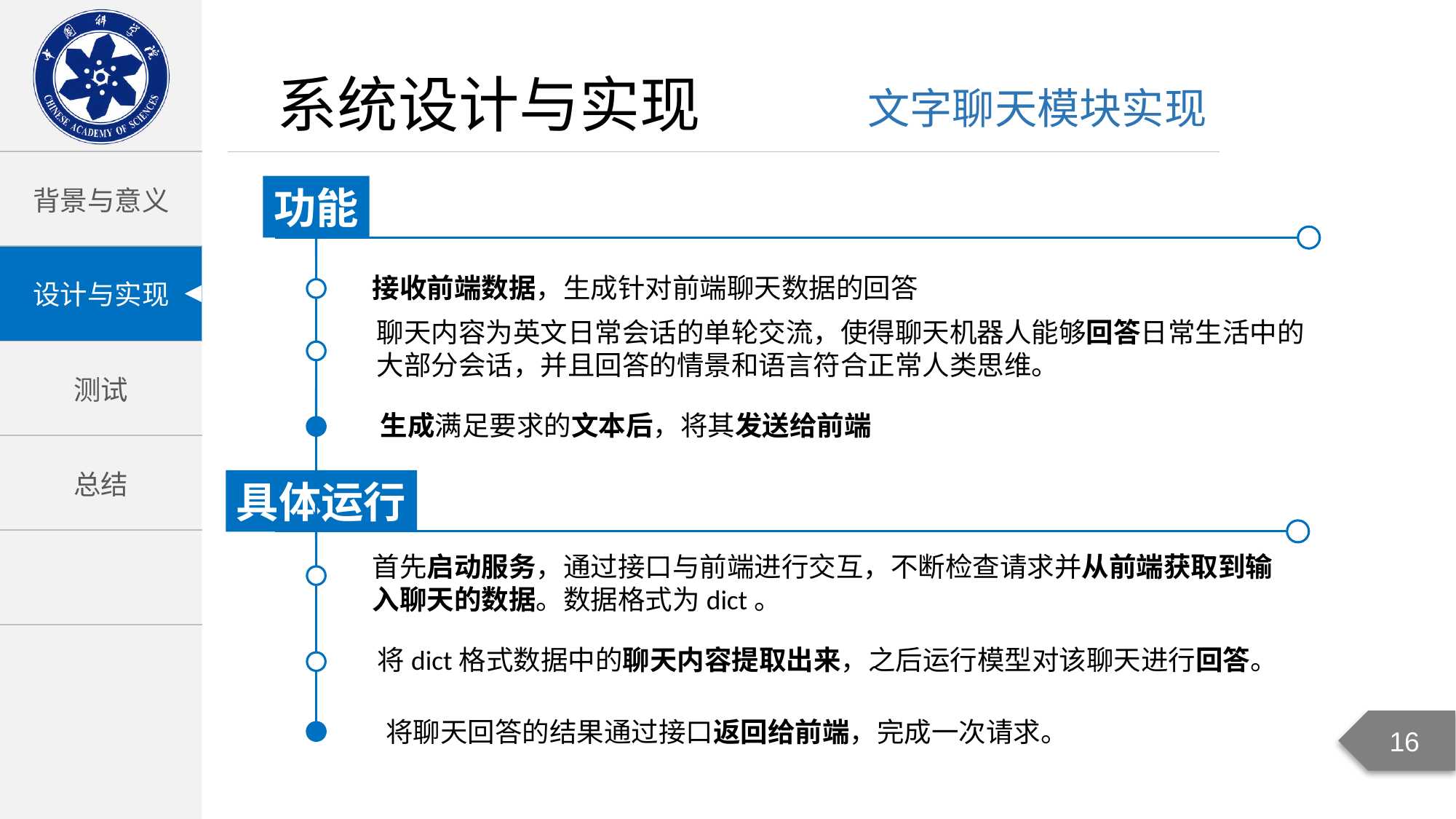

功能

接收前端数据，生成针对前端聊天数据的回答

聊天内容为英文日常会话的单轮交流，使得聊天机器人能够回答日常生活中的大部分会话，并且回答的情景和语言符合正常人类思维。

生成满足要求的文本后，将其发送给前端

具体运行

首先启动服务，通过接口与前端进行交互，不断检查请求并从前端获取到输入聊天的数据。数据格式为dict。

将dict格式数据中的聊天内容提取出来，之后运行模型对该聊天进行回答。

将聊天回答的结果通过接口返回给前端，完成一次请求。